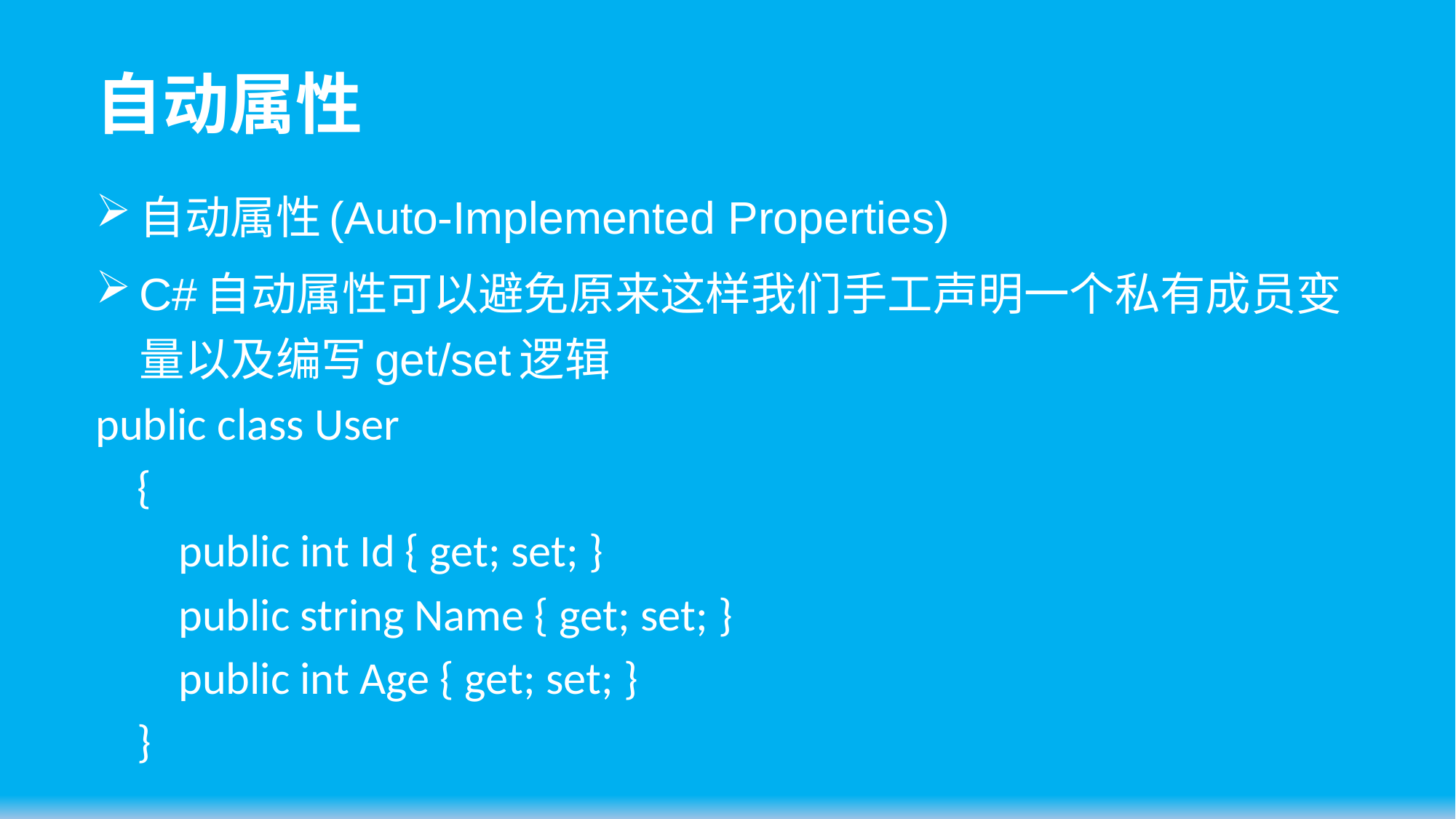

# 自动属性
自动属性(Auto-Implemented Properties)
C#自动属性可以避免原来这样我们手工声明一个私有成员变量以及编写get/set逻辑
public class User
    {
        public int Id { get; set; }
        public string Name { get; set; }
        public int Age { get; set; }
    }